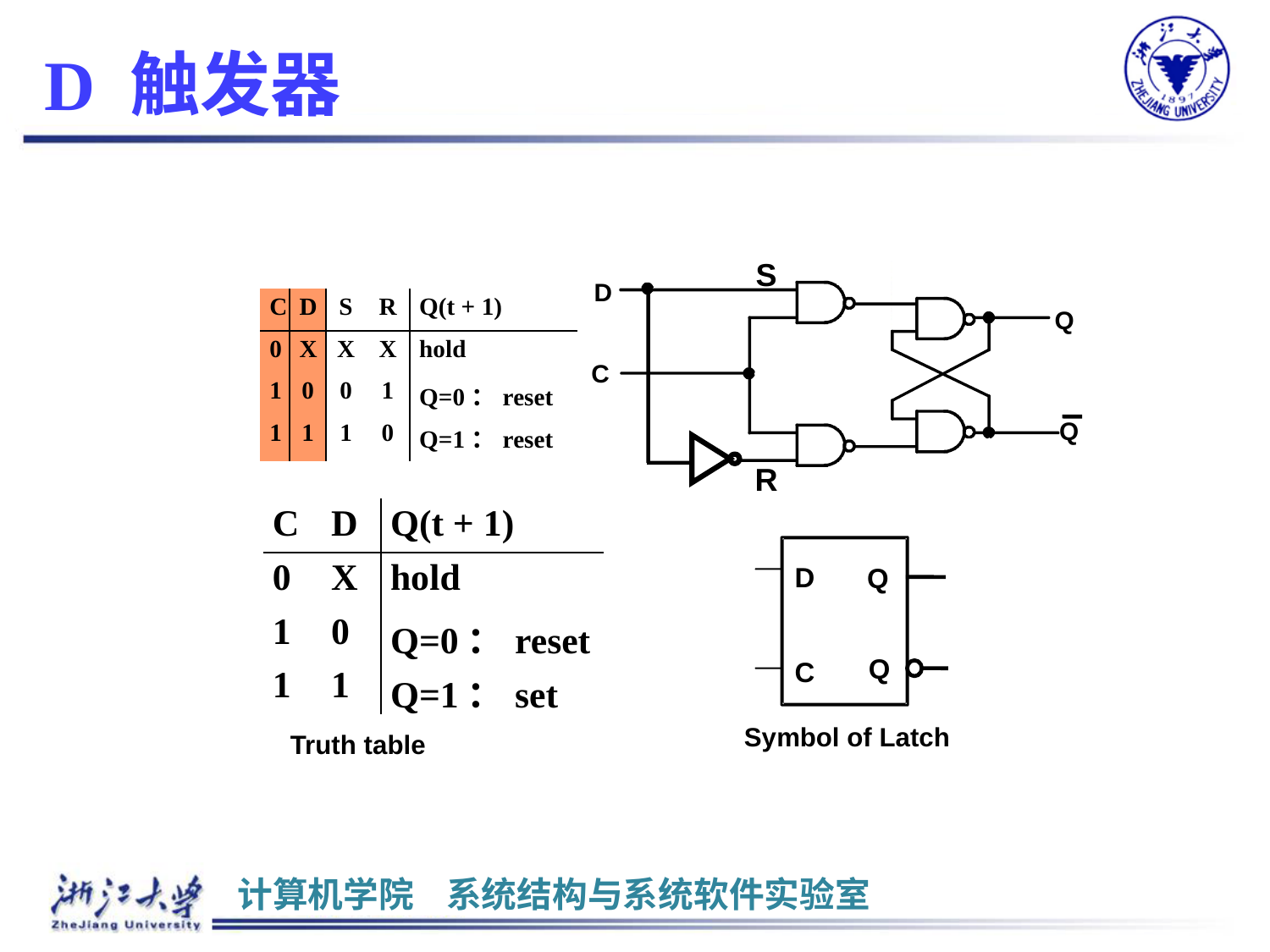

# D 触发器

S
D

Q

C

Q

| C | D | S | R | Q(t + 1) |
| --- | --- | --- | --- | --- |
| 0 | X | X | X | hold |
| 1 | 0 | 0 | 1 | Q=0：reset |
| 1 | 1 | 1 | 0 | Q=1：reset |
R
| C | D | Q(t + 1) |
| --- | --- | --- |
| 0 | X | hold |
| 1 | 0 | Q=0：reset |
| 1 | 1 | Q=1：set |

D
Q

Q
C

Symbol of Latch
Truth table